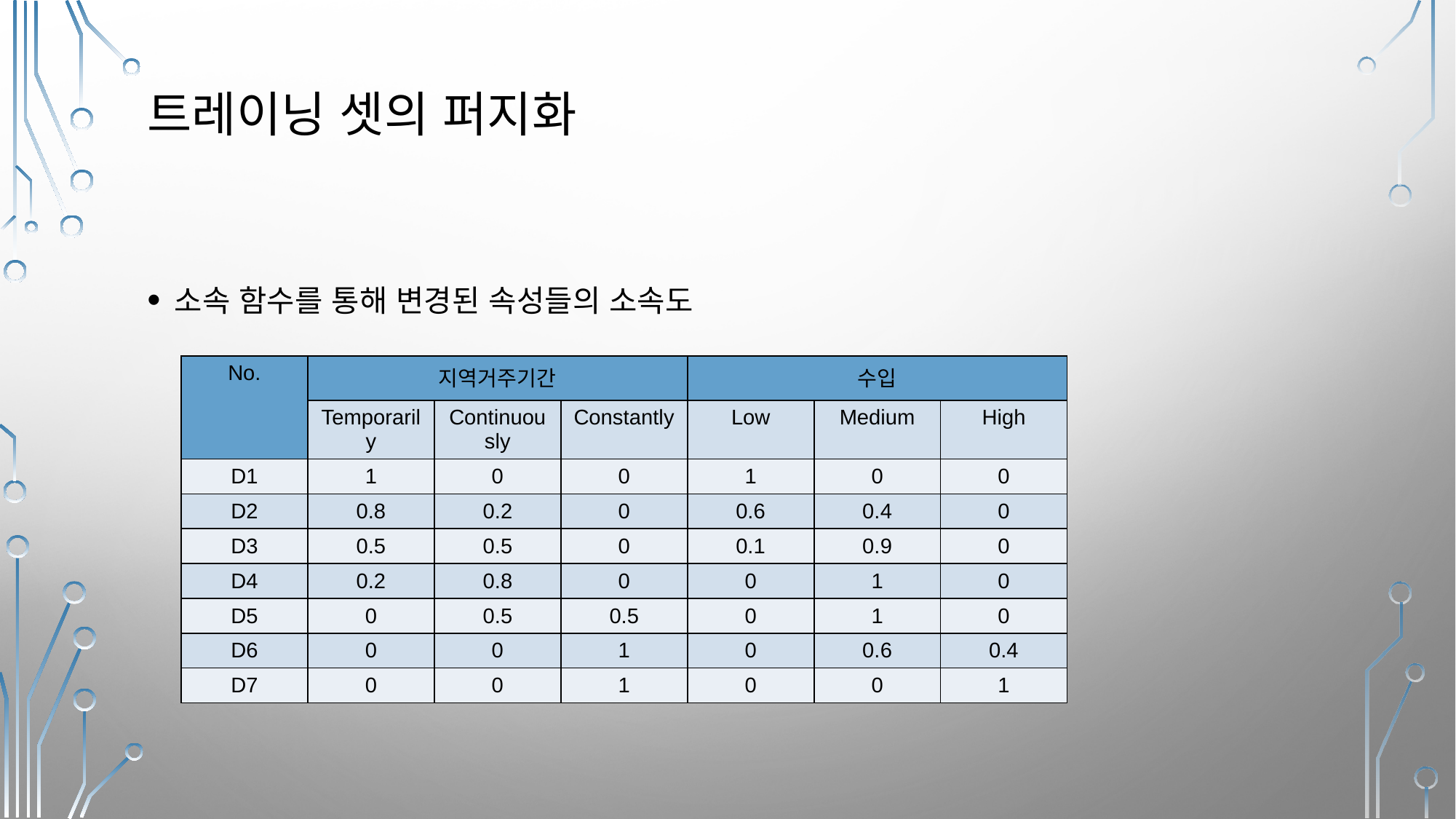

# 트레이닝 셋의 퍼지화
소속 함수를 통해 변경된 속성들의 소속도
| No. | 지역거주기간 |  |  | 수입 |  |  |
| --- | --- | --- | --- | --- | --- | --- |
|  | Temporarily | Continuously | Constantly | Low | Medium | High |
| D1 | 1 | 0 | 0 | 1 | 0 | 0 |
| D2 | 0.8 | 0.2 | 0 | 0.6 | 0.4 | 0 |
| D3 | 0.5 | 0.5 | 0 | 0.1 | 0.9 | 0 |
| D4 | 0.2 | 0.8 | 0 | 0 | 1 | 0 |
| D5 | 0 | 0.5 | 0.5 | 0 | 1 | 0 |
| D6 | 0 | 0 | 1 | 0 | 0.6 | 0.4 |
| D7 | 0 | 0 | 1 | 0 | 0 | 1 |